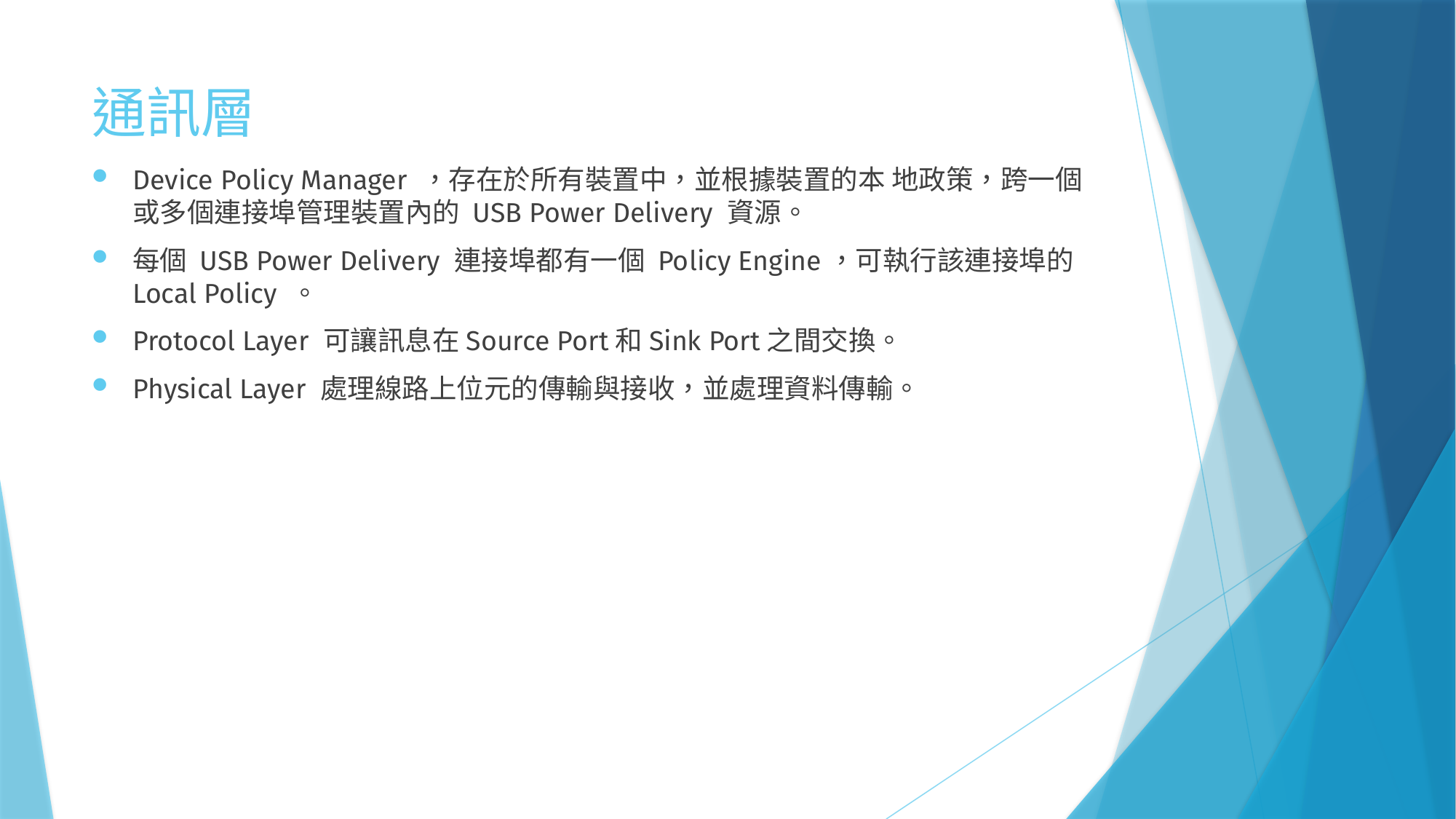

# 通訊層
Device Policy Manager ，存在於所有裝置中，並根據裝置的本 地政策，跨一個或多個連接埠管理裝置內的 USB Power Delivery 資源。
每個 USB Power Delivery 連接埠都有一個 Policy Engine，可執行該連接埠的Local Policy 。
Protocol Layer 可讓訊息在Source Port和Sink Port之間交換。
Physical Layer 處理線路上位元的傳輸與接收，並處理資料傳輸。